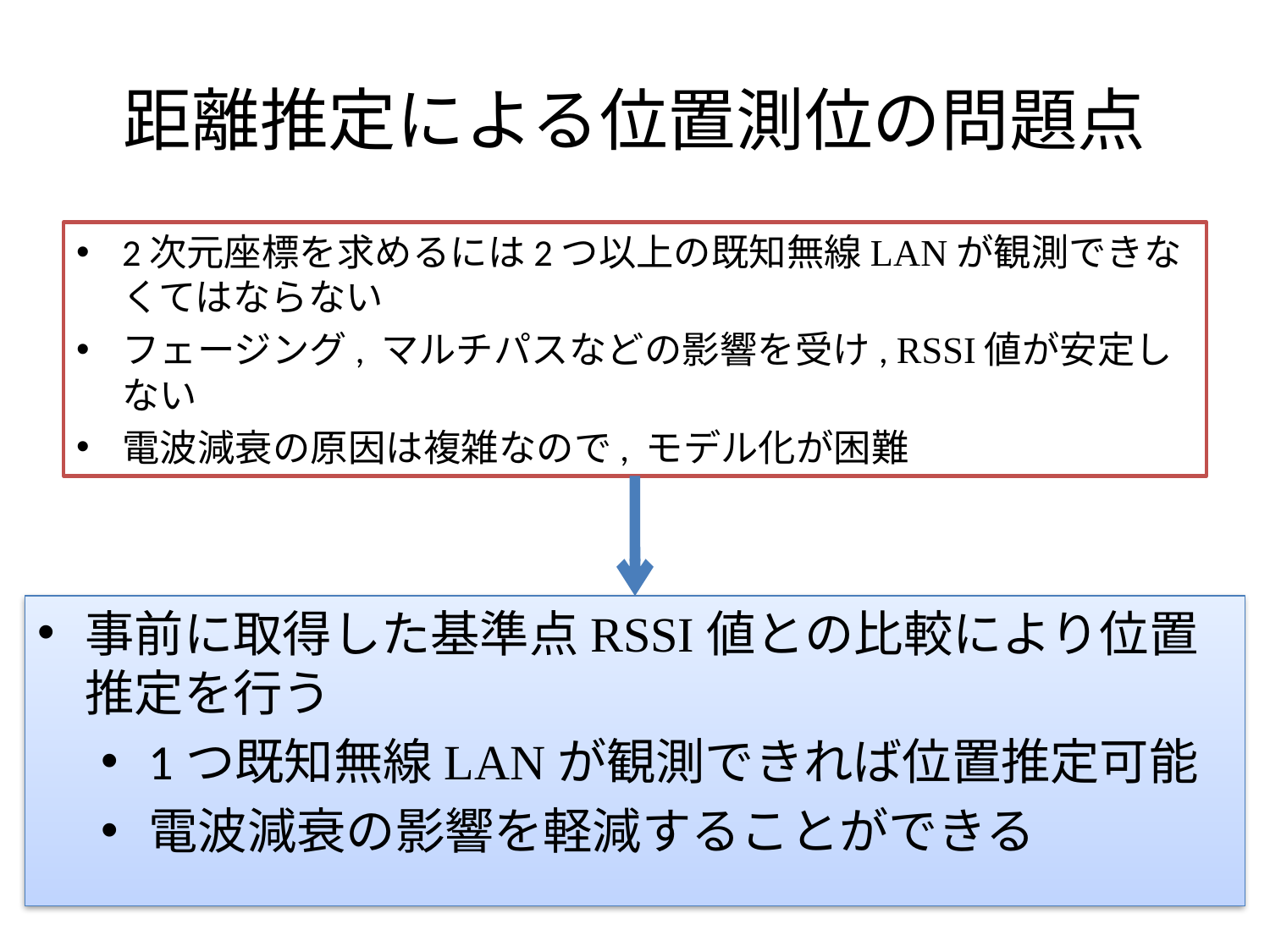

# 距離推定による位置測位の問題点
2次元座標を求めるには2つ以上の既知無線LANが観測できなくてはならない
フェージング, マルチパスなどの影響を受け, RSSI値が安定しない
電波減衰の原因は複雑なので, モデル化が困難
事前に取得した基準点RSSI値との比較により位置推定を行う
1つ既知無線LANが観測できれば位置推定可能
電波減衰の影響を軽減することができる